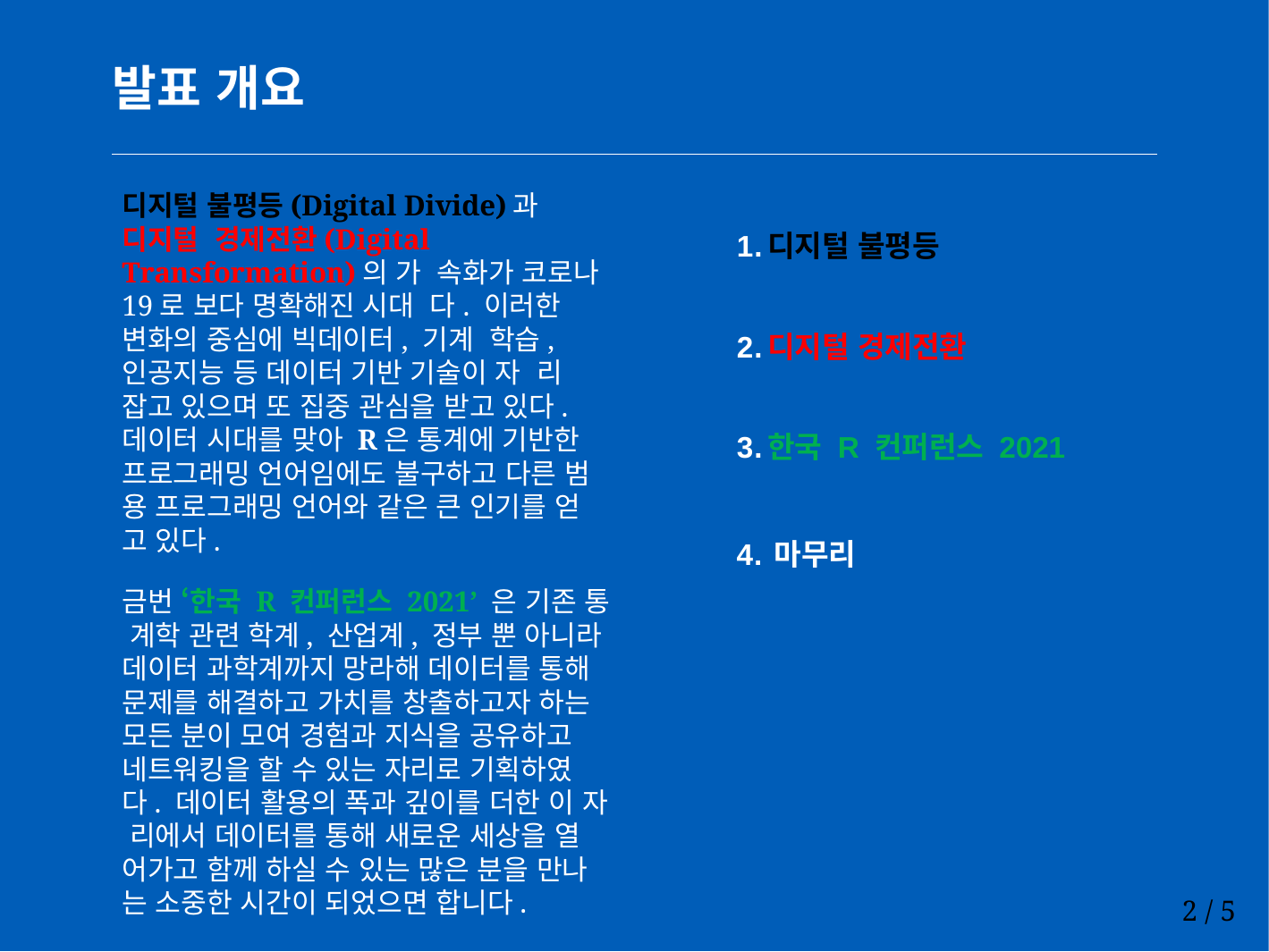

# 발표 개요
디지털 불평등(Digital Divide)과 디지털  경제전환(Digital Transformation)의 가  속화가 코로나19로 보다 명확해진 시대  다. 이러한 변화의 중심에 빅데이터, 기계  학습, 인공지능 등 데이터 기반 기술이 자  리 잡고 있으며 또 집중 관심을 받고 있다.  데이터 시대를 맞아 R은 통계에 기반한  프로그래밍 언어임에도 불구하고 다른 범  용 프로그래밍 언어와 같은 큰 인기를 얻  고 있다.
금번 ‘한국 R 컨퍼런스 2021’ 은 기존 통  계학 관련 학계, 산업계, 정부 뿐 아니라  데이터 과학계까지 망라해 데이터를 통해  문제를 해결하고 가치를 창출하고자 하는  모든 분이 모여 경험과 지식을 공유하고  네트워킹을 할 수 있는 자리로 기획하였  다. 데이터 활용의 폭과 깊이를 더한 이 자  리에서 데이터를 통해 새로운 세상을 열  어가고 함께 하실 수 있는 많은 분을 만나  는 소중한 시간이 되었으면 합니다.
디지털 불평등

디지털 경제전환

한국 R 컨퍼런스 2021

마무리

2 / 5